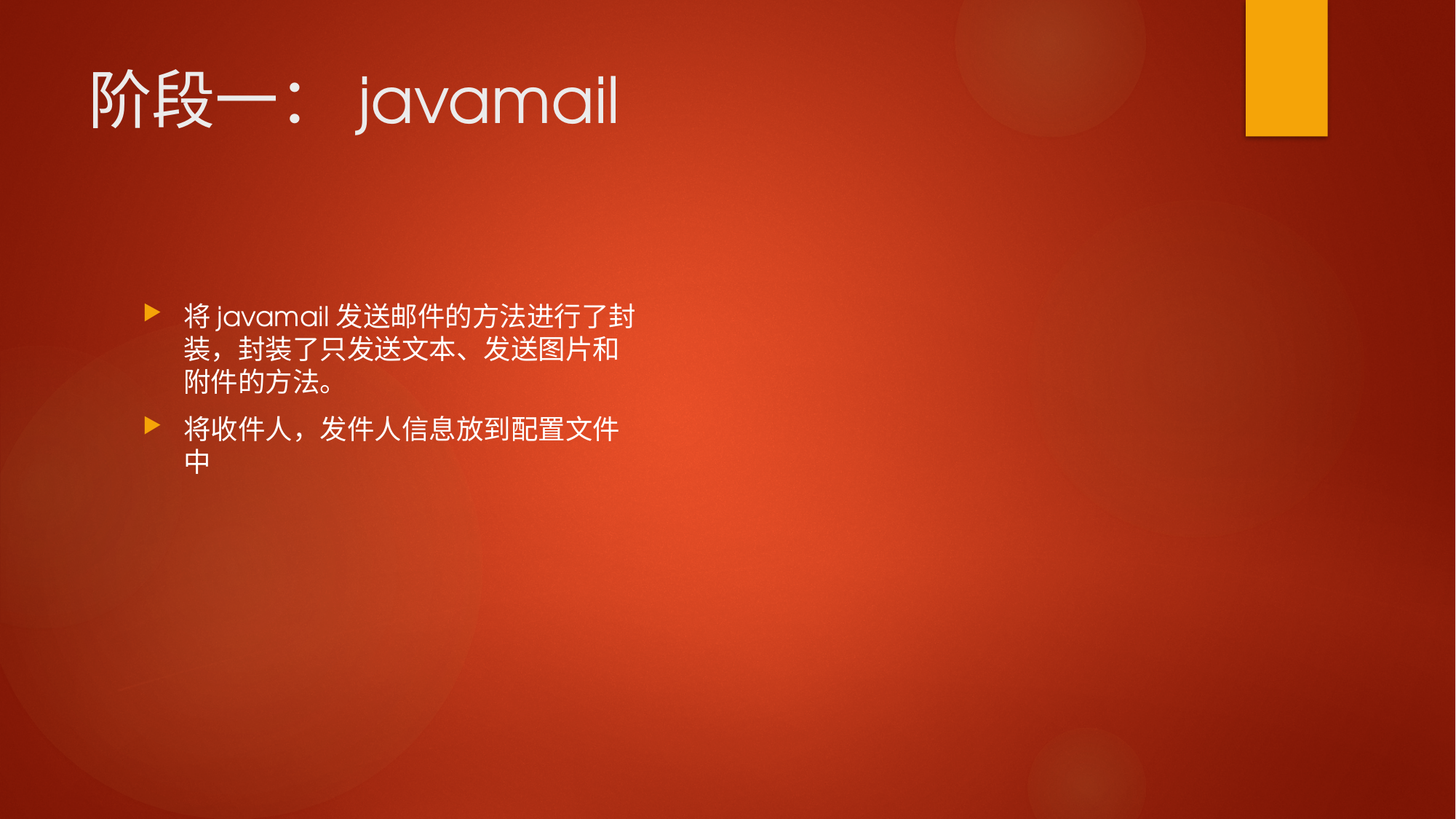

# 阶段一：javamail

将javamail发送邮件的方法进行了封装，封装了只发送文本、发送图片和附件的方法。
将收件人，发件人信息放到配置文件中